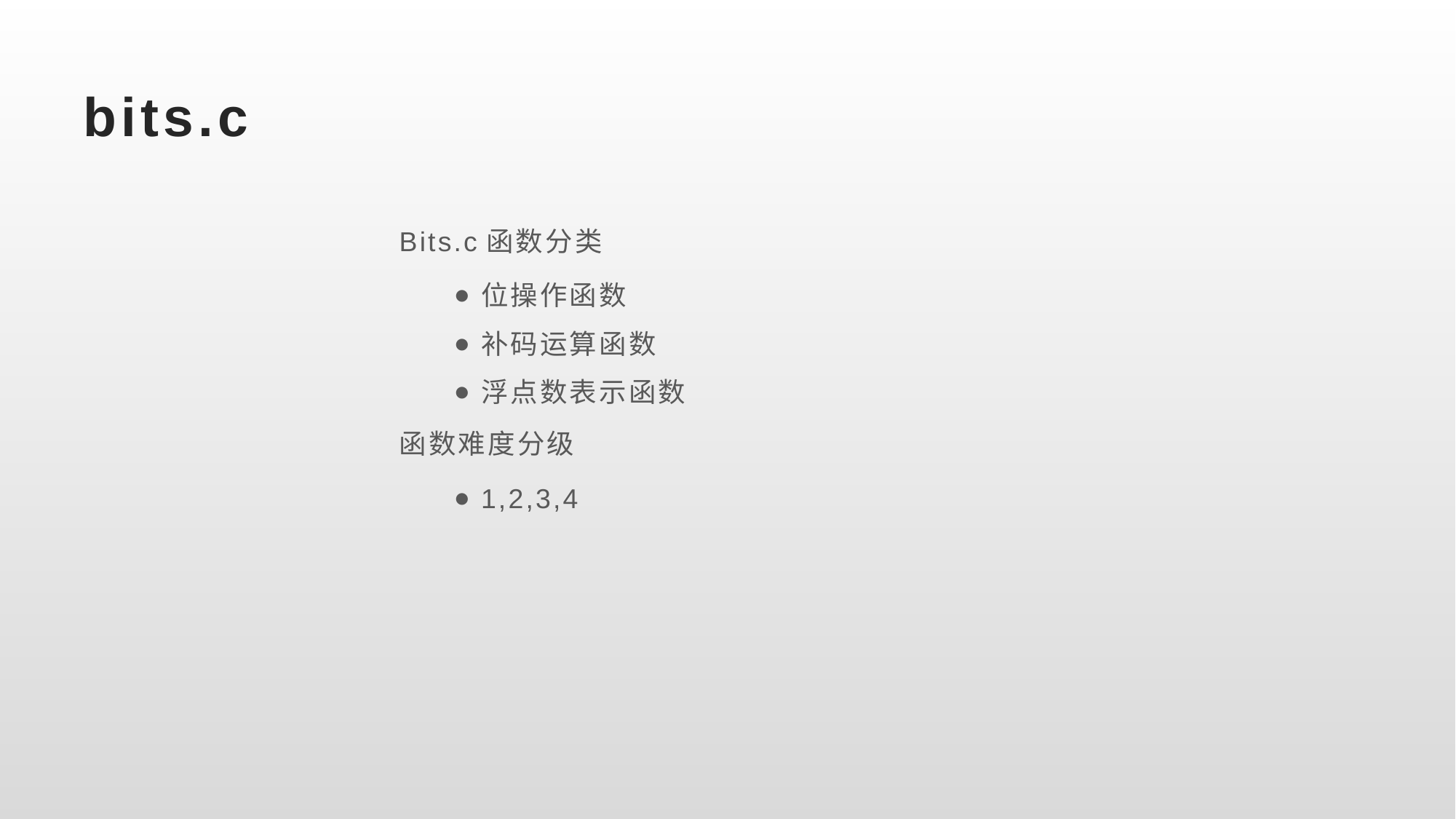

# bits.c
Bits.c函数分类
位操作函数
补码运算函数
浮点数表示函数
函数难度分级
1,2,3,4